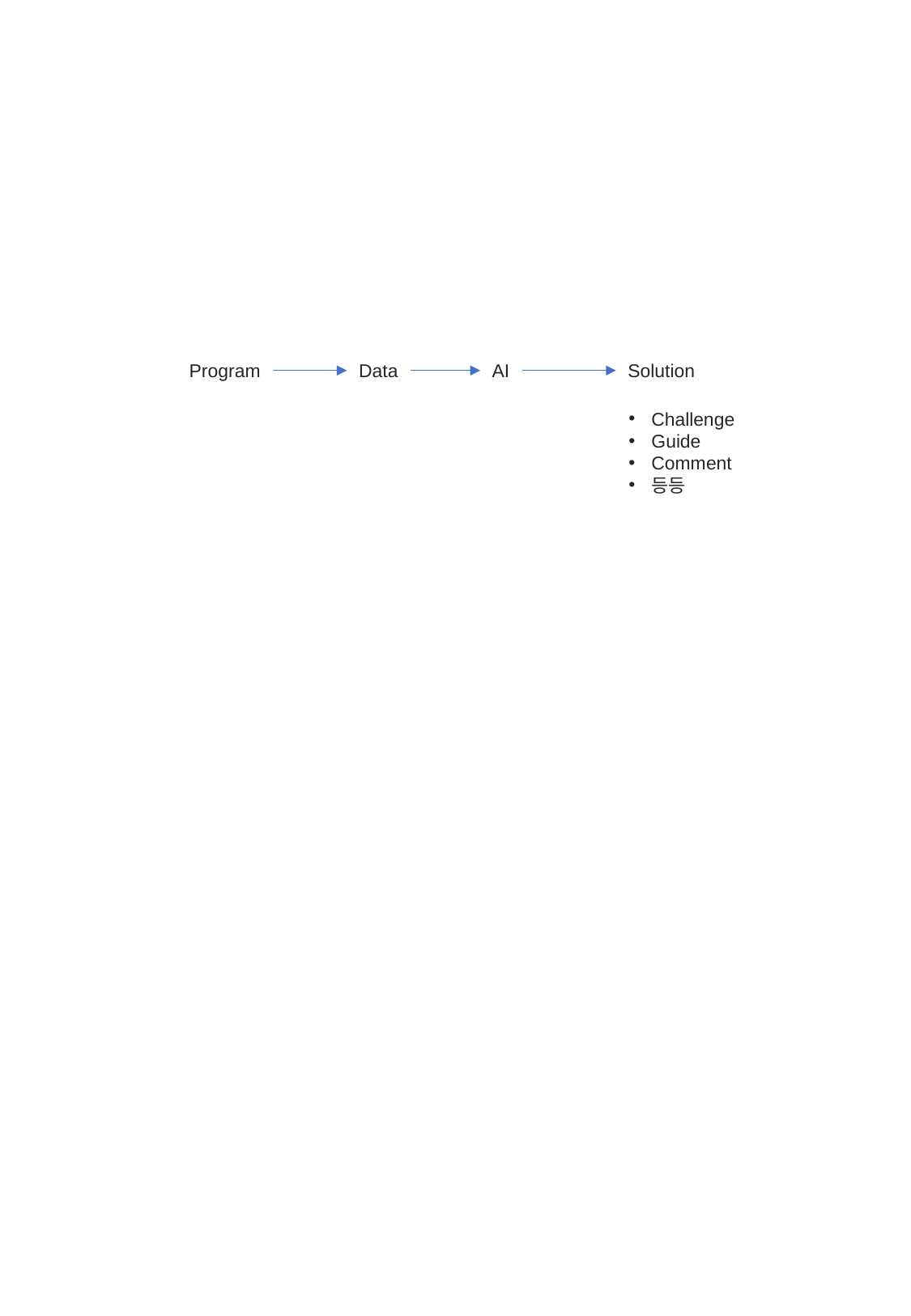

Program
Data
AI
Solution
Challenge
Guide
Comment
등등